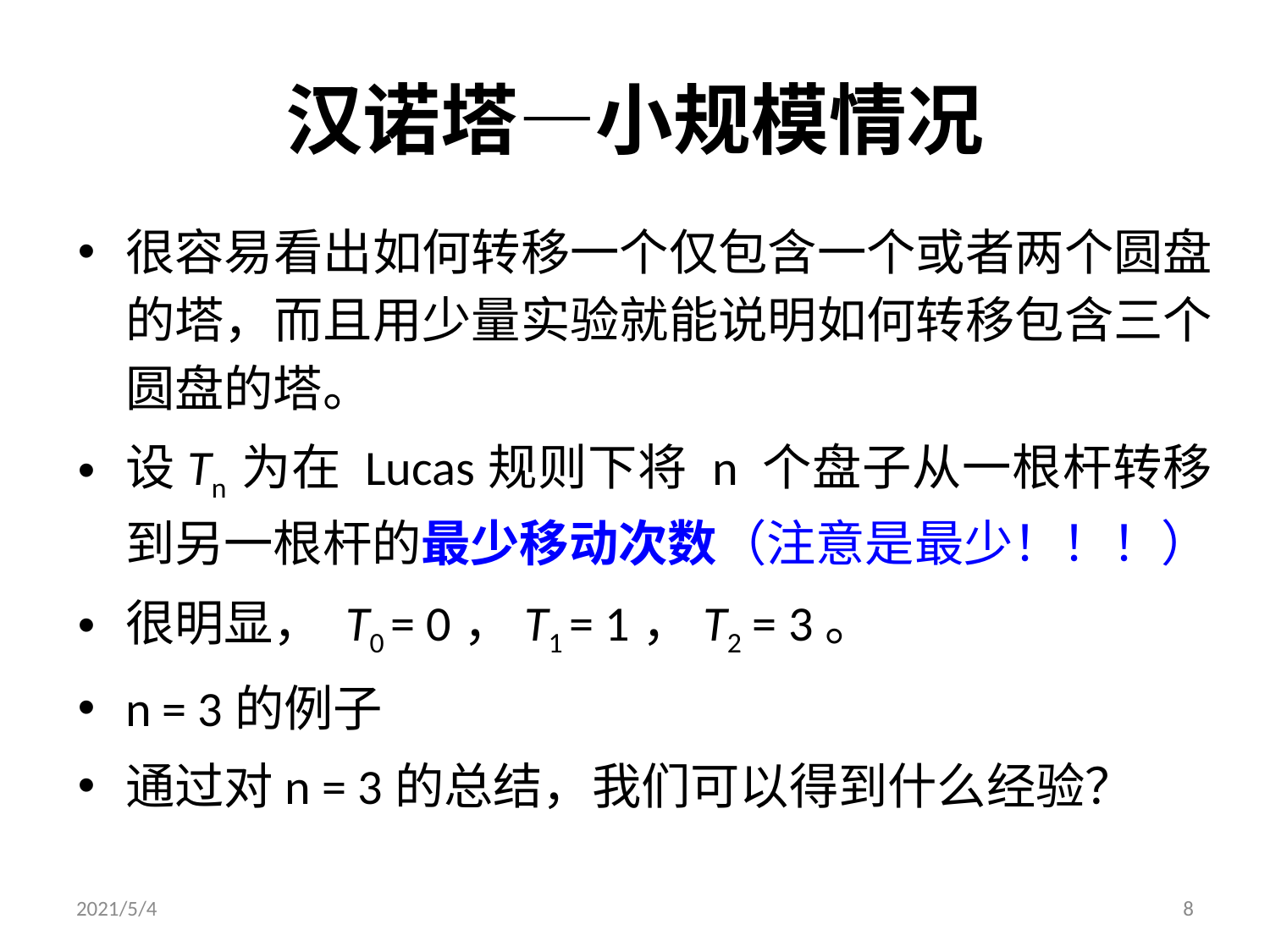

# 汉诺塔—小规模情况
很容易看出如何转移一个仅包含一个或者两个圆盘的塔，而且用少量实验就能说明如何转移包含三个圆盘的塔。
设Tn 为在 Lucas规则下将 n 个盘子从一根杆转移到另一根杆的最少移动次数（注意是最少！！！）
很明显， T0 = 0，T1 = 1，T2 = 3。
n = 3的例子
通过对n = 3的总结，我们可以得到什么经验？

2021/5/4
8